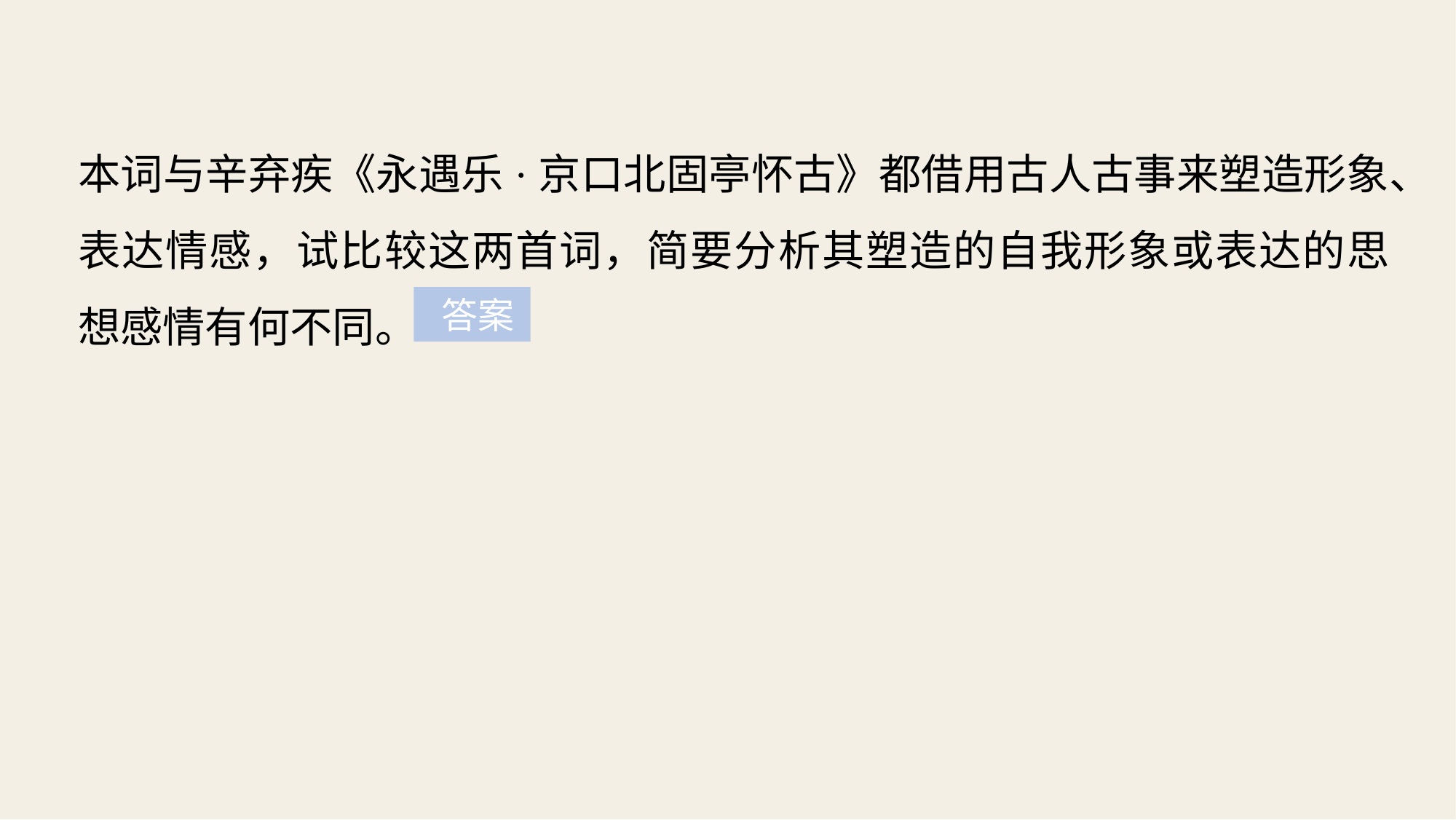

本词与辛弃疾《永遇乐·京口北固亭怀古》都借用古人古事来塑造形象、表达情感，试比较这两首词，简要分析其塑造的自我形象或表达的思想感情有何不同。
 答案